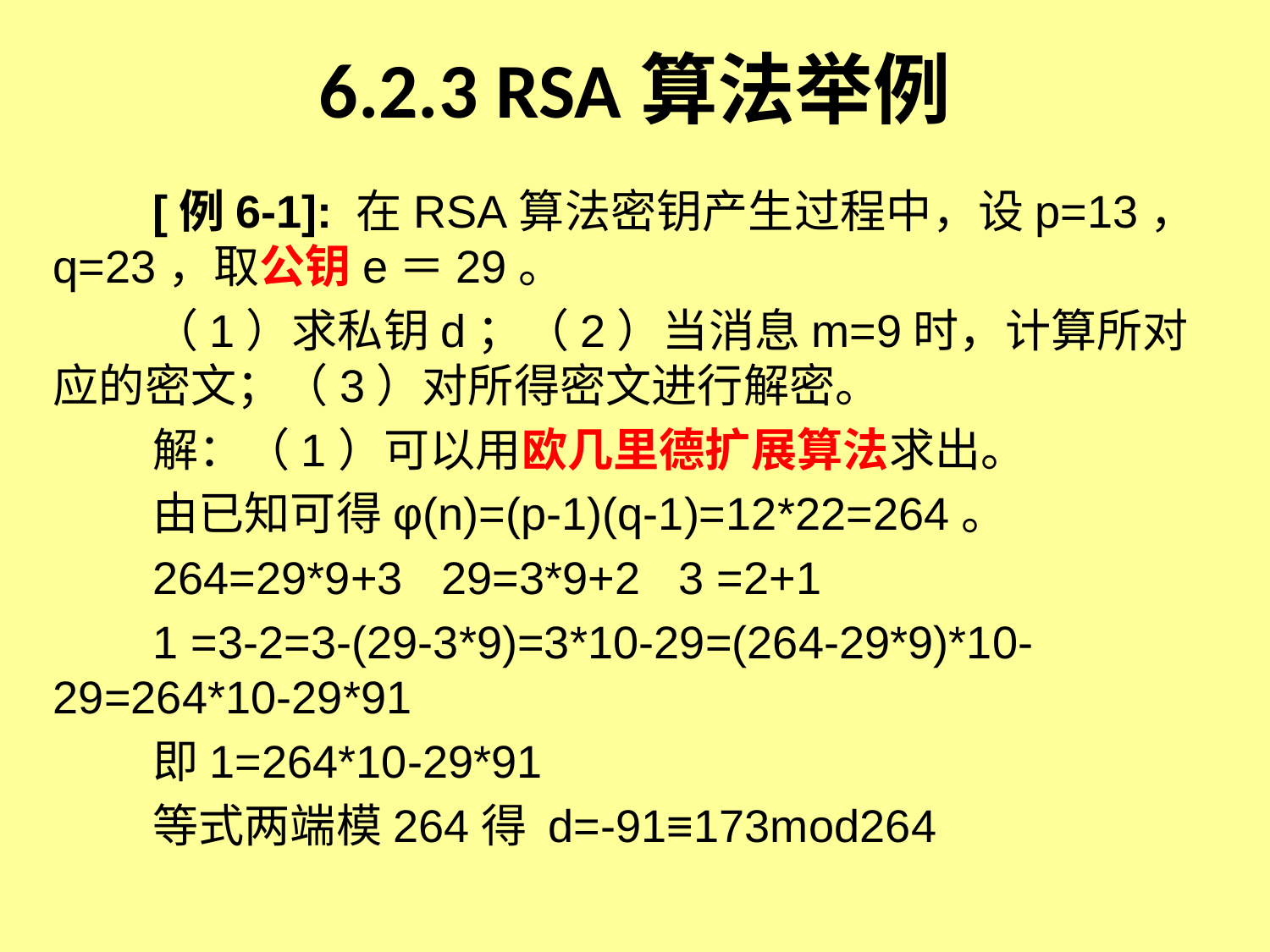

# 6.2.3 RSA算法举例
[例6-1]: 在RSA算法密钥产生过程中，设p=13，q=23，取公钥e＝29。
（1）求私钥d；（2）当消息m=9时，计算所对应的密文；（3）对所得密文进行解密。
解：（1）可以用欧几里德扩展算法求出。
由已知可得φ(n)=(p-1)(q-1)=12*22=264。
264=29*9+3   29=3*9+2   3 =2+1
1 =3-2=3-(29-3*9)=3*10-29=(264-29*9)*10-29=264*10-29*91
即1=264*10-29*91
等式两端模264得 d=-91≡173mod264